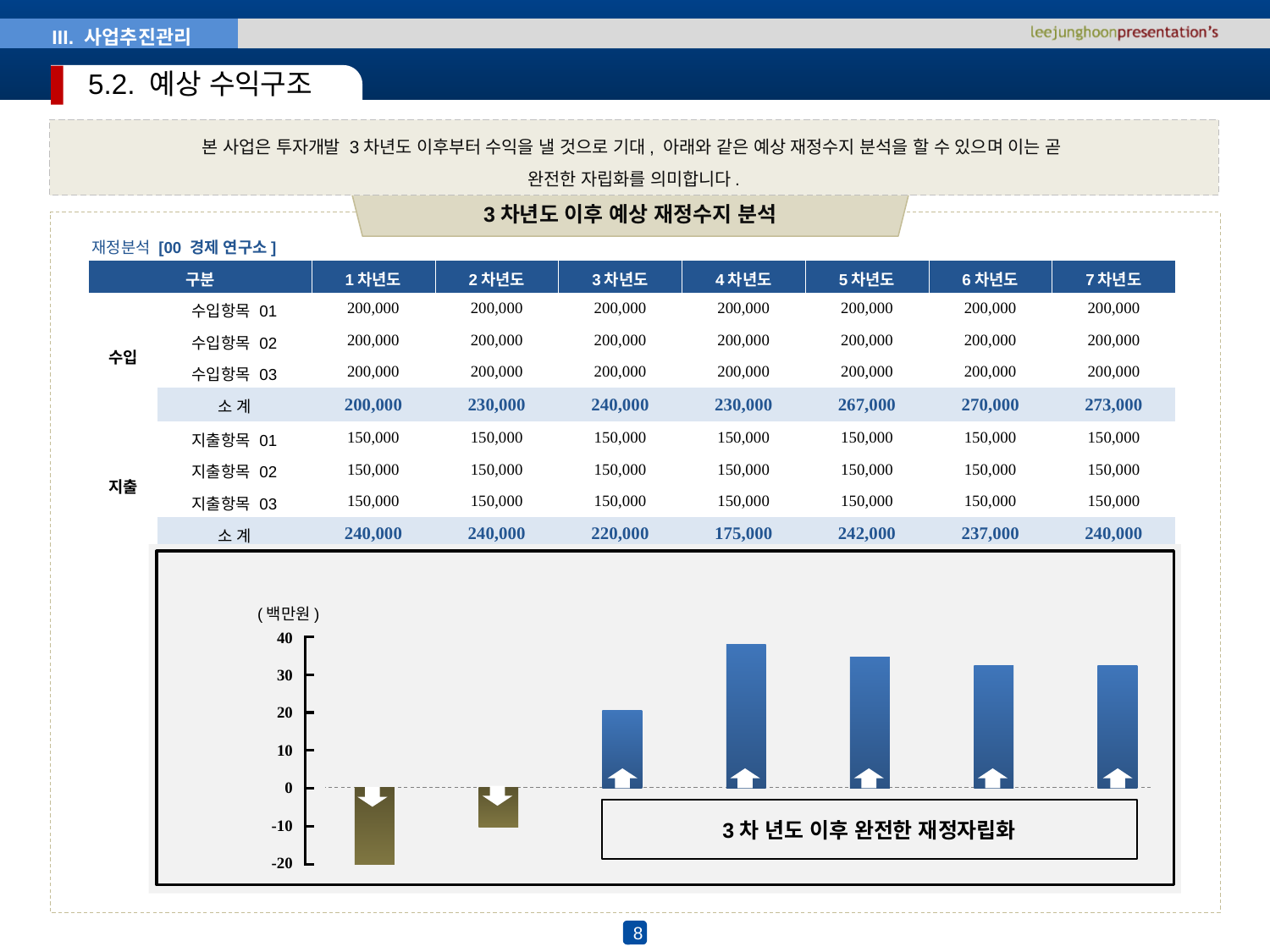

재정분석 [00 경제 연구소]
| 구분 |  | 1차년도 | 2차년도 | 3차년도 | 4차년도 | 5차년도 | 6차년도 | 7차년도 |
| --- | --- | --- | --- | --- | --- | --- | --- | --- |
| 수입 | 수입항목 01 | 200,000 | 200,000 | 200,000 | 200,000 | 200,000 | 200,000 | 200,000 |
|  | 수입항목 02 | 200,000 | 200,000 | 200,000 | 200,000 | 200,000 | 200,000 | 200,000 |
|  | 수입항목 03 | 200,000 | 200,000 | 200,000 | 200,000 | 200,000 | 200,000 | 200,000 |
|  | 소 계 | 200,000 | 230,000 | 240,000 | 230,000 | 267,000 | 270,000 | 273,000 |
| 지출 | 지출항목 01 | 150,000 | 150,000 | 150,000 | 150,000 | 150,000 | 150,000 | 150,000 |
|  | 지출항목 02 | 150,000 | 150,000 | 150,000 | 150,000 | 150,000 | 150,000 | 150,000 |
|  | 지출항목 03 | 150,000 | 150,000 | 150,000 | 150,000 | 150,000 | 150,000 | 150,000 |
|  | 소 계 | 240,000 | 240,000 | 220,000 | 175,000 | 242,000 | 237,000 | 240,000 |
| 수입 - 지출 |  | -20,000 | -10,000 | +20,000 | +38,000 | +35,000 | +33,000 | +33,000 |

(백만원)
40
30
20
10
0
-10
-20

3차 년도 이후 완전한 재정자립화